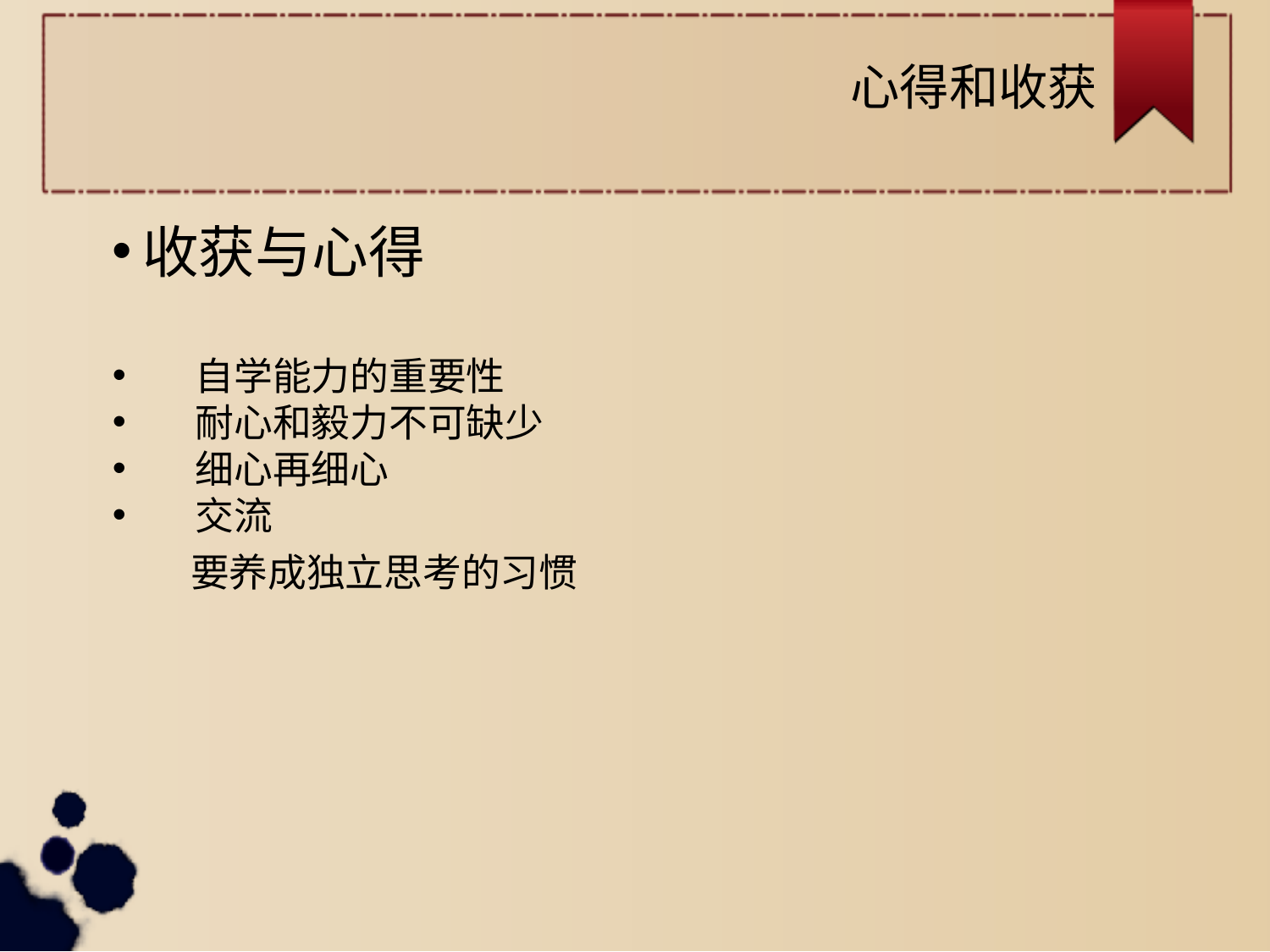

心得和收获
收获与心得

     自学能力的重要性
     耐心和毅力不可缺少
     细心再细心
     交流
      要养成独立思考的习惯